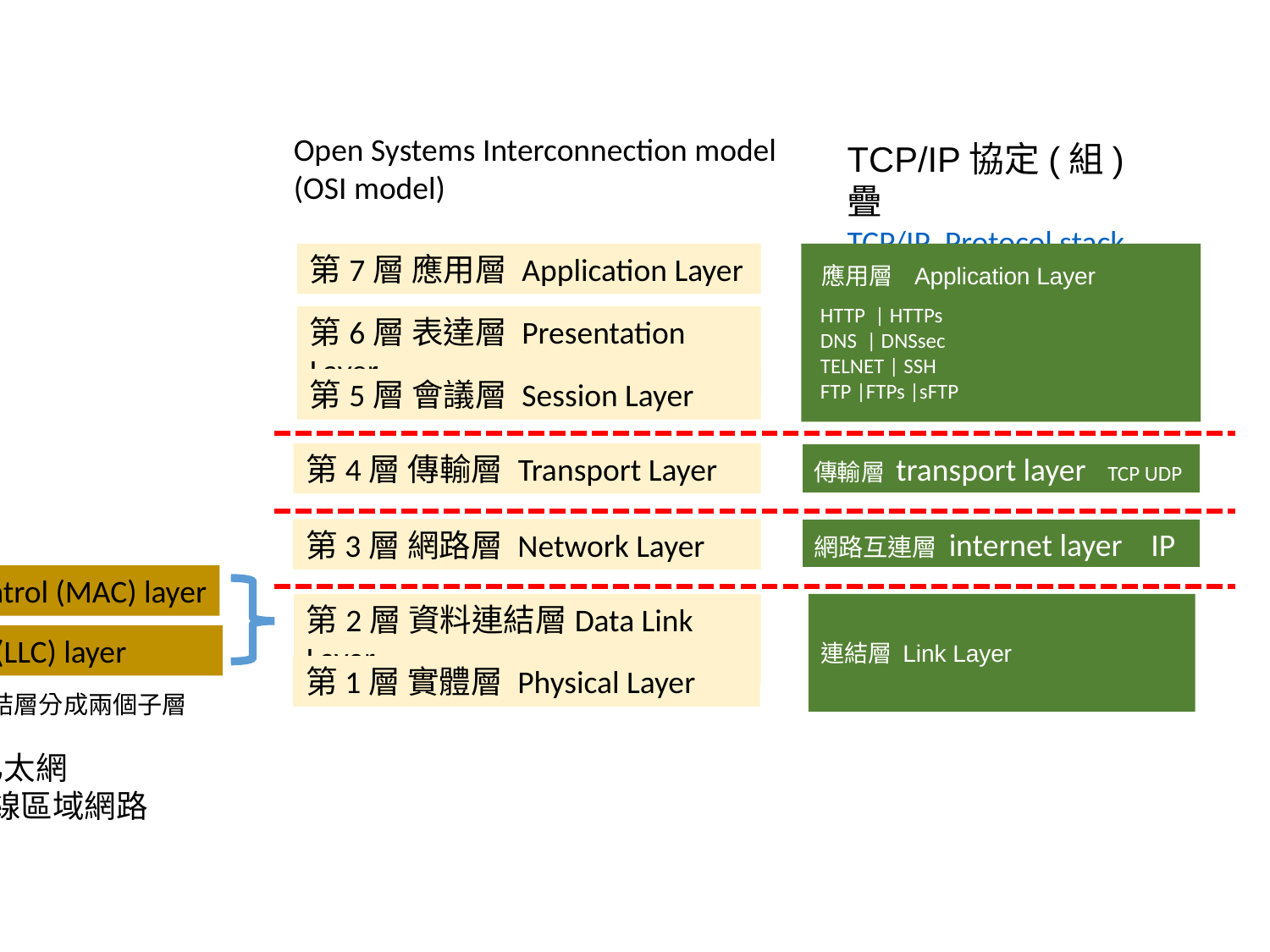

Open Systems Interconnection model
 (OSI model)
TCP/IP協定(組)疊
TCP/IP  Protocol stack
第7層 應用層 Application Layer

應用層   Application Layer
HTTP  | HTTPs
DNS  | DNSsec
TELNET | SSH
FTP |FTPs |sFTP
第6層 表達層 Presentation Layer
第5層 會議層 Session Layer
第4層 傳輸層 Transport Layer
傳輸層 transport layer   TCP UDP
網路互連層 internet layer    IP
第3層 網路層 Network Layer
Medium access control (MAC) layer

第2層 資料連結層Data Link Layer

連結層 Link Layer
Logical link control (LLC) layer
第1層 實體層 Physical Layer
IEEE  把第2層 資料連結層分成兩個子層
802.3 Ethernet  乙太網
802.11 Wi-Fi    無線區域網路(WLAN)
802.15.4 ZigBee